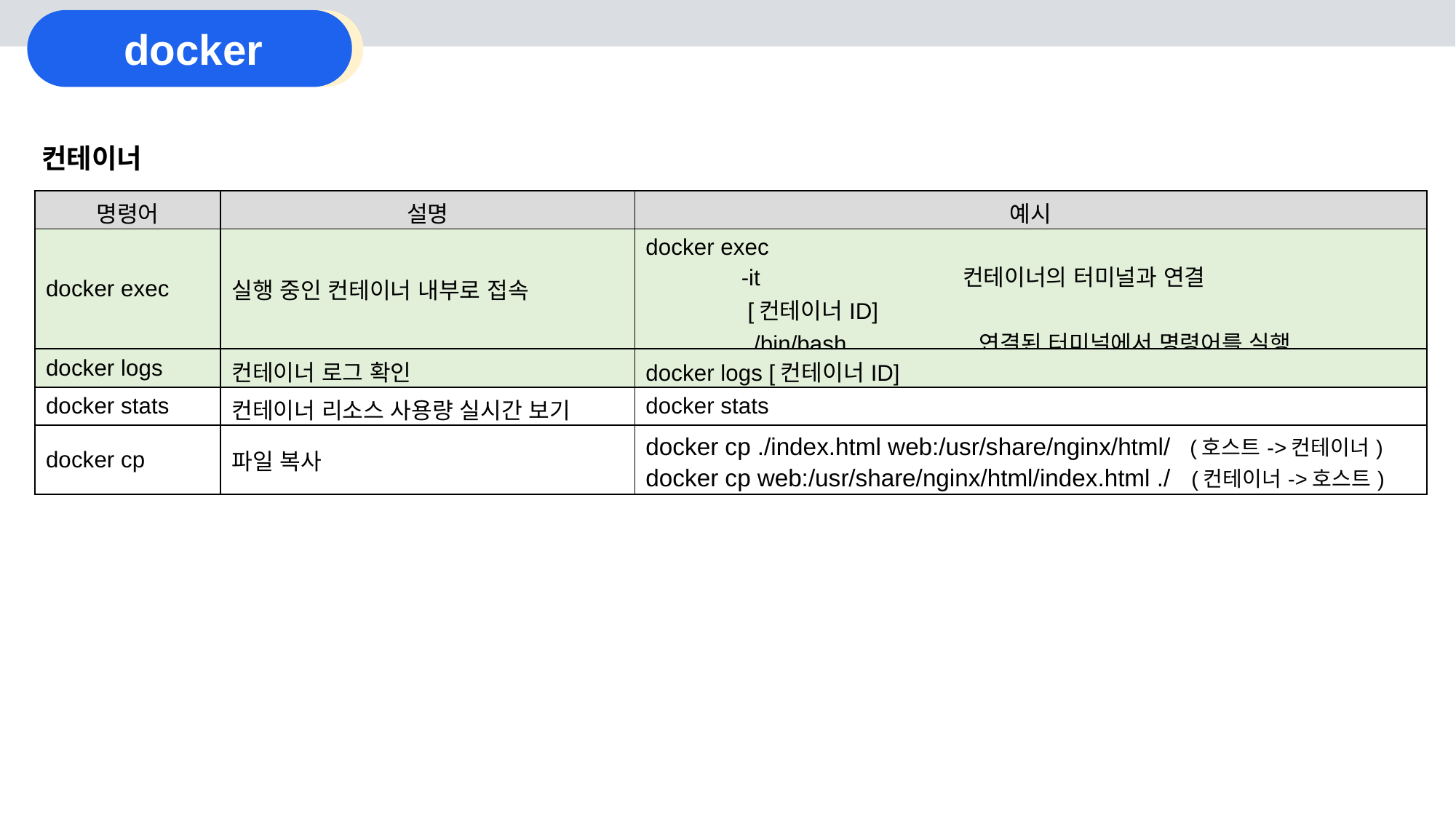

docker
컨테이너
| 명령어 | 설명 | 예시 |
| --- | --- | --- |
| docker exec | 실행 중인 컨테이너 내부로 접속 | docker exec -it 컨테이너의 터미널과 연결 [컨테이너ID] /bin/bash 연결된 터미널에서 명령어를 실행 |
| docker logs | 컨테이너 로그 확인 | docker logs [컨테이너ID] |
| docker stats | 컨테이너 리소스 사용량 실시간 보기 | docker stats |
| docker cp | 파일 복사 | docker cp ./index.html web:/usr/share/nginx/html/ (호스트->컨테이너) docker cp web:/usr/share/nginx/html/index.html ./ (컨테이너->호스트) |